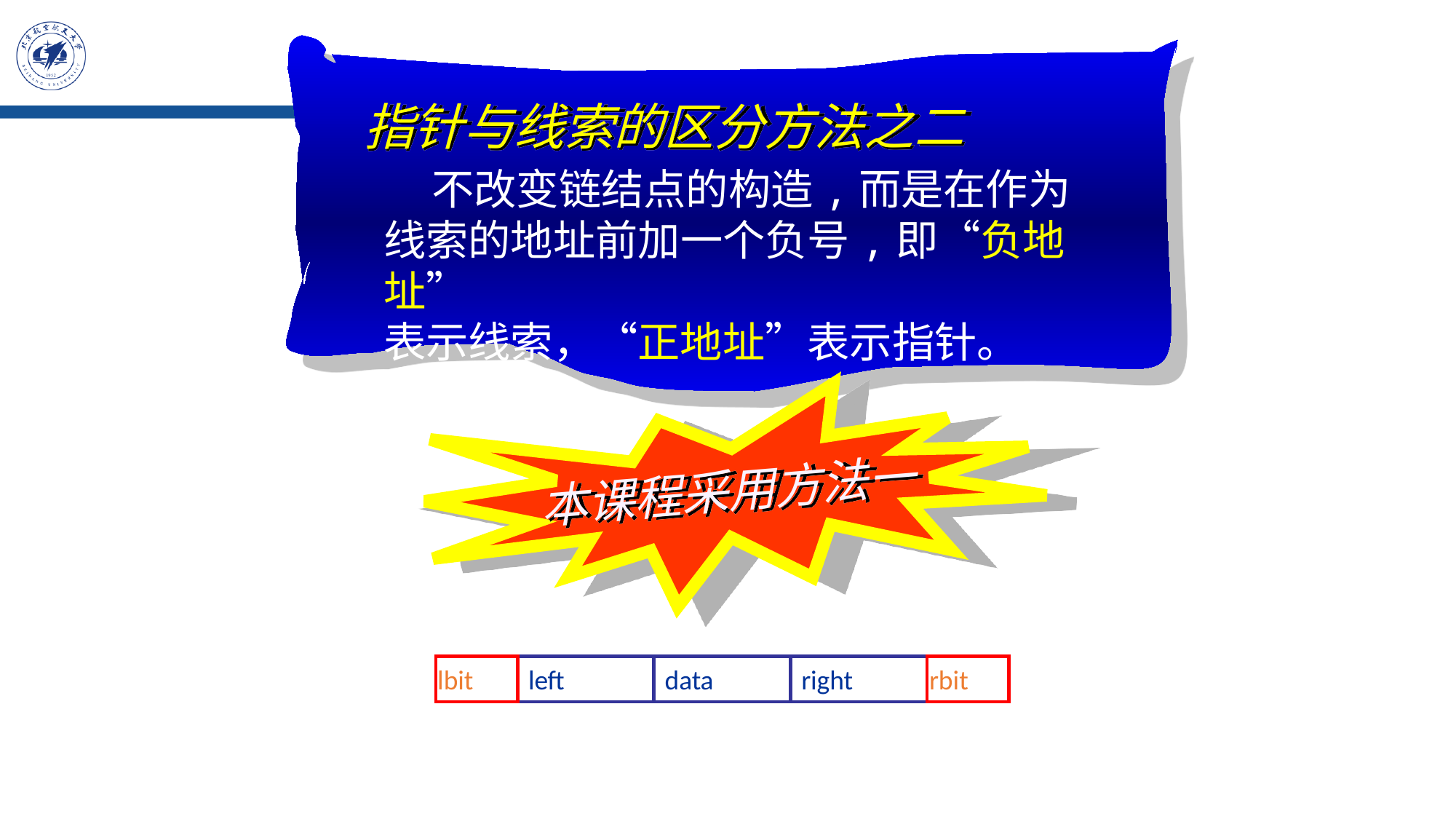

指针与线索的区分方法之二

    不改变链结点的构造,而是在作为
线索的地址前加一个负号,即“负地址”
表示线索，“正地址”表示指针。

本课程采用方法一
lbit

left
data
right
rbit